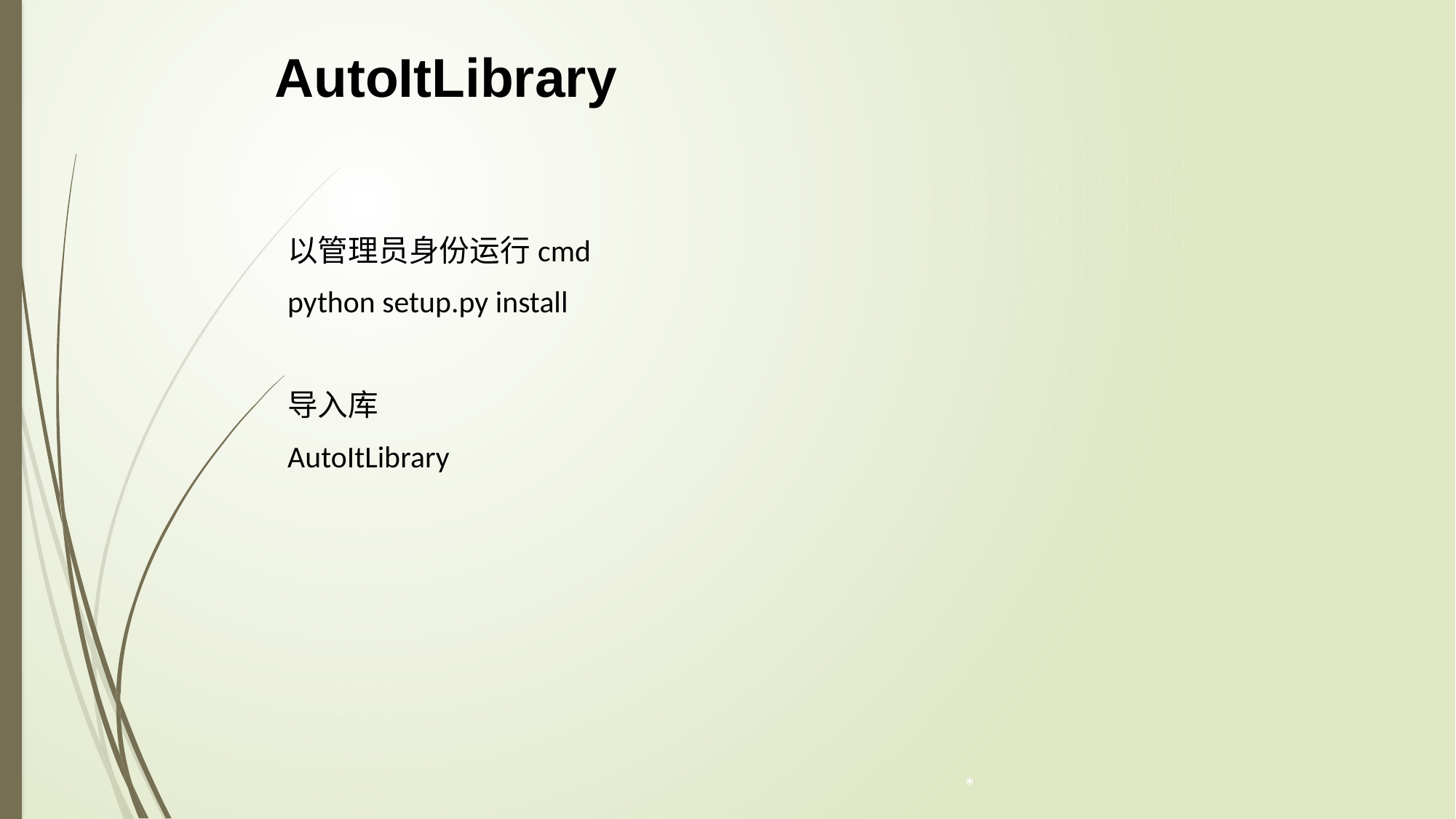

AutoItLibrary
以管理员身份运行cmd
python setup.py install

导入库
AutoItLibrary
*